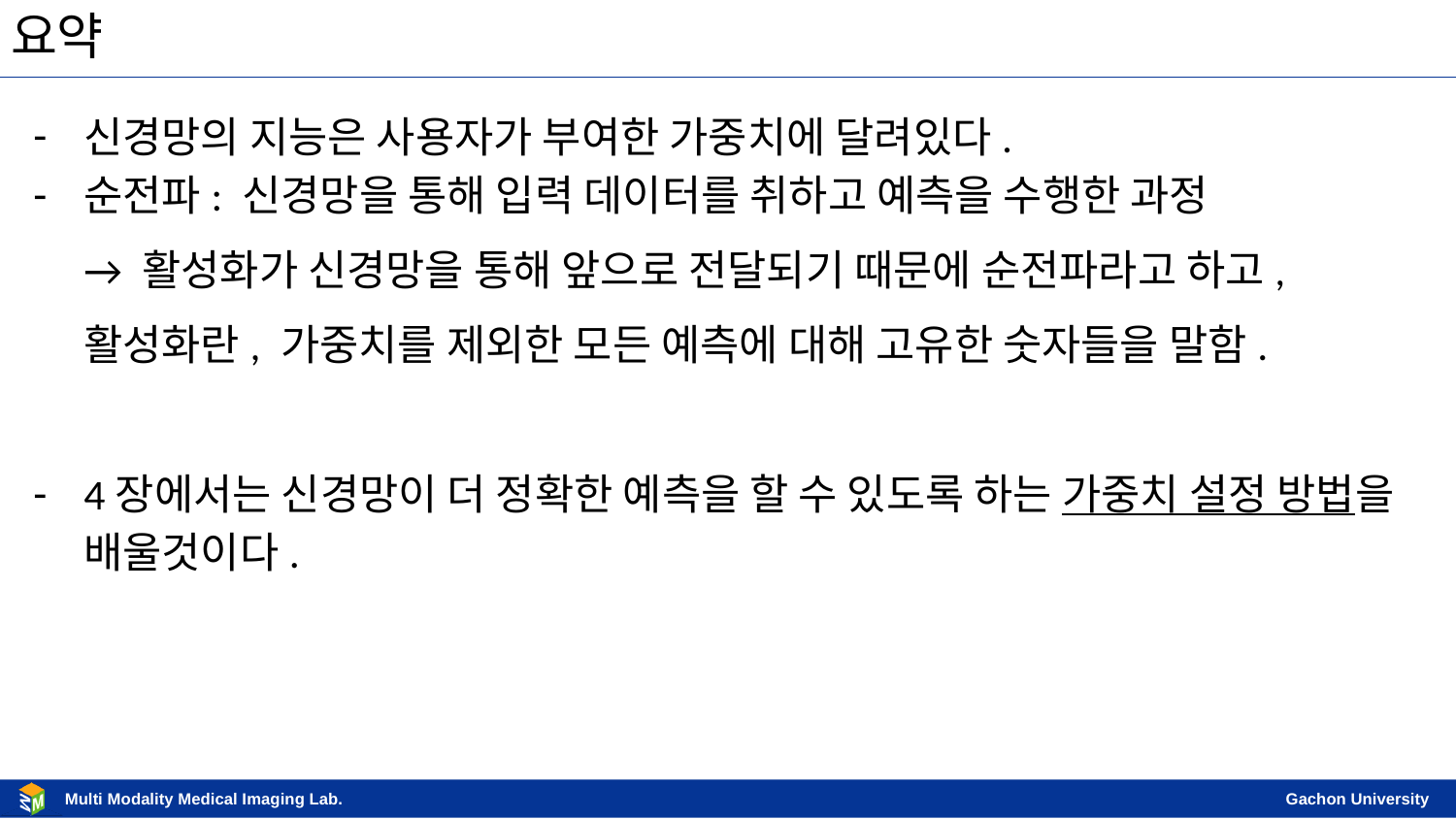

# 요약
신경망의 지능은 사용자가 부여한 가중치에 달려있다.
순전파: 신경망을 통해 입력 데이터를 취하고 예측을 수행한 과정
→ 활성화가 신경망을 통해 앞으로 전달되기 때문에 순전파라고 하고,
활성화란, 가중치를 제외한 모든 예측에 대해 고유한 숫자들을 말함.

4장에서는 신경망이 더 정확한 예측을 할 수 있도록 하는 가중치 설정 방법을 배울것이다.